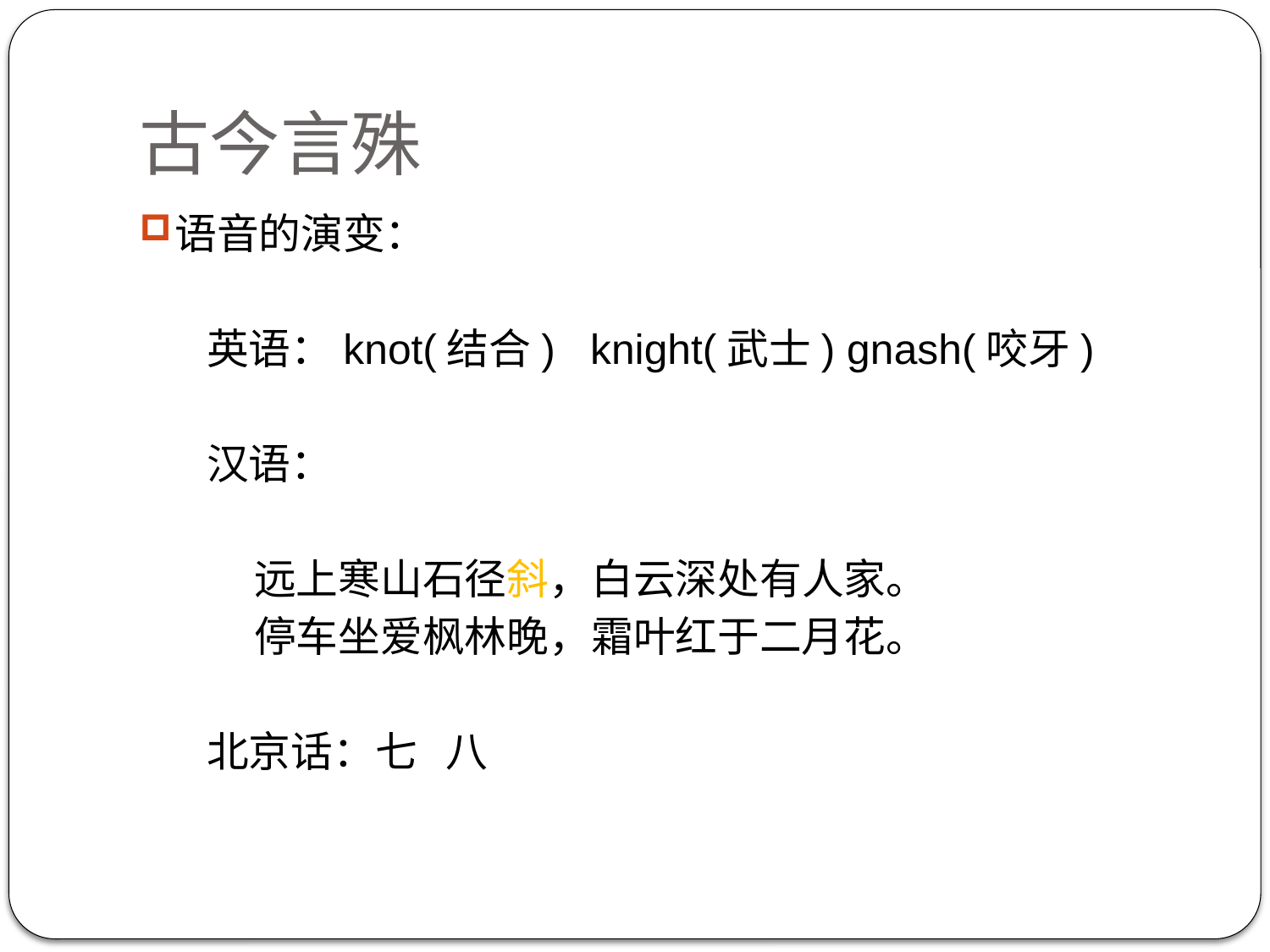

# 古今言殊
语音的演变：

      英语：knot(结合)   knight(武士) gnash(咬牙)

      汉语：

           远上寒山石径斜，白云深处有人家。
           停车坐爱枫林晚，霜叶红于二月花。

      北京话：七   八